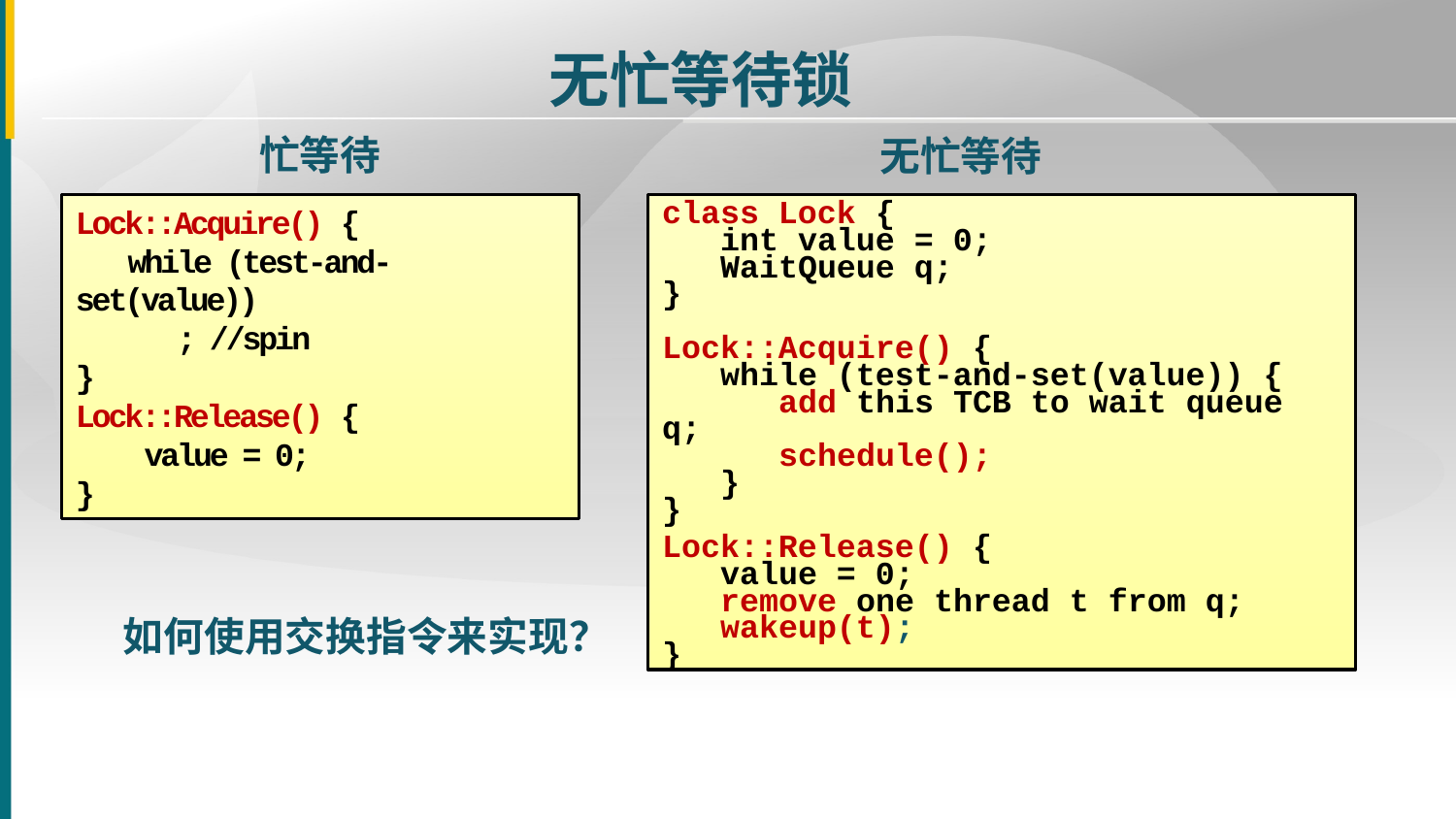

无忙等待锁
忙等待
Lock::Acquire() {
   while (test-and-set(value))
      ; //spin
}
Lock::Release() {
    value = 0;
}
无忙等待
class Lock {
   int value = 0;
   WaitQueue q;
}

Lock::Acquire() {
   while (test-and-set(value)) {
      add this TCB to wait queue q;
      schedule();
   }
}
Lock::Release() {
   value = 0;
   remove one thread t from q;
   wakeup(t);
}
如何使用交换指令来实现？